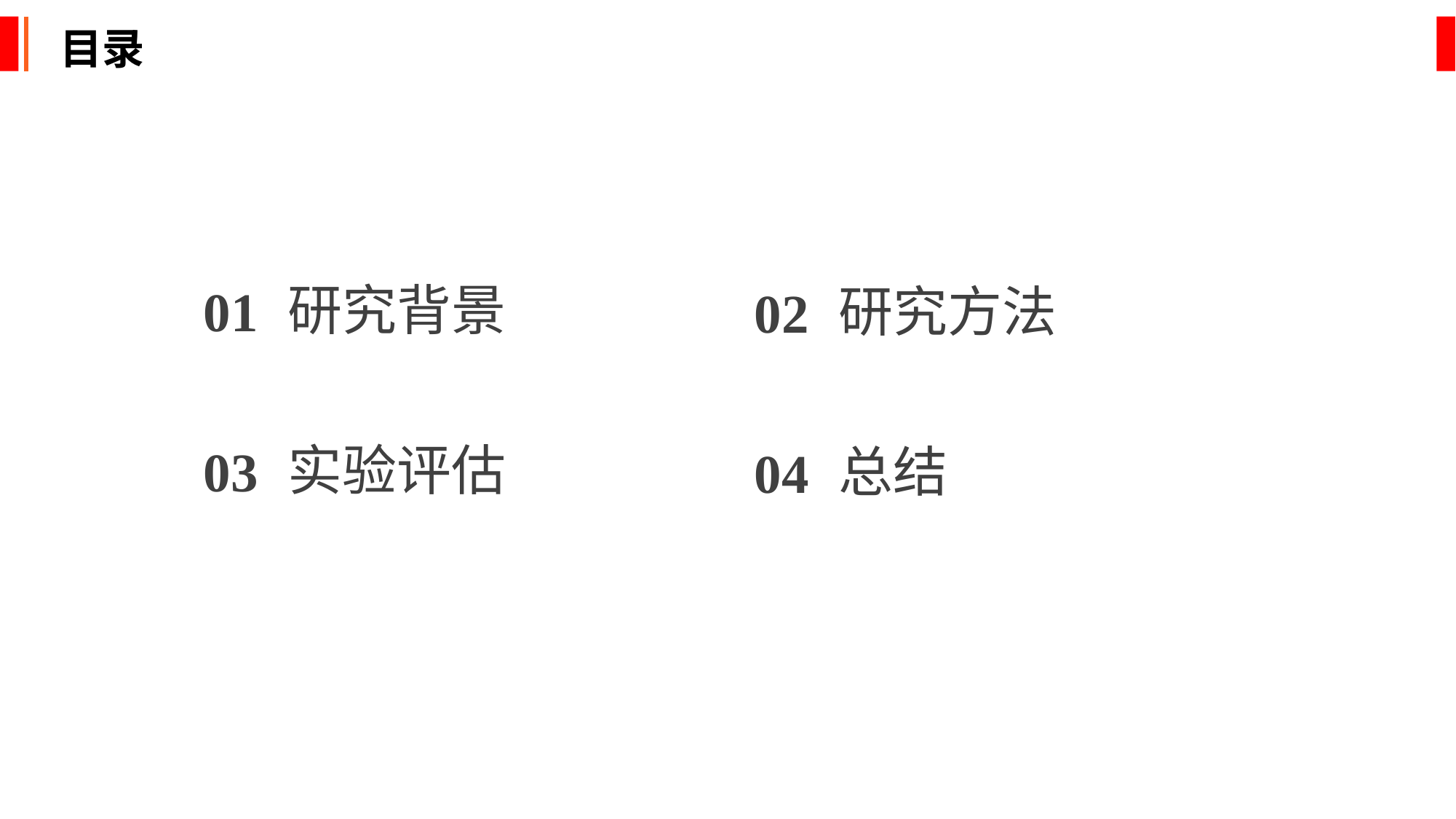

目录

研究背景
01
研究方法
02
实验评估
03
总结
04